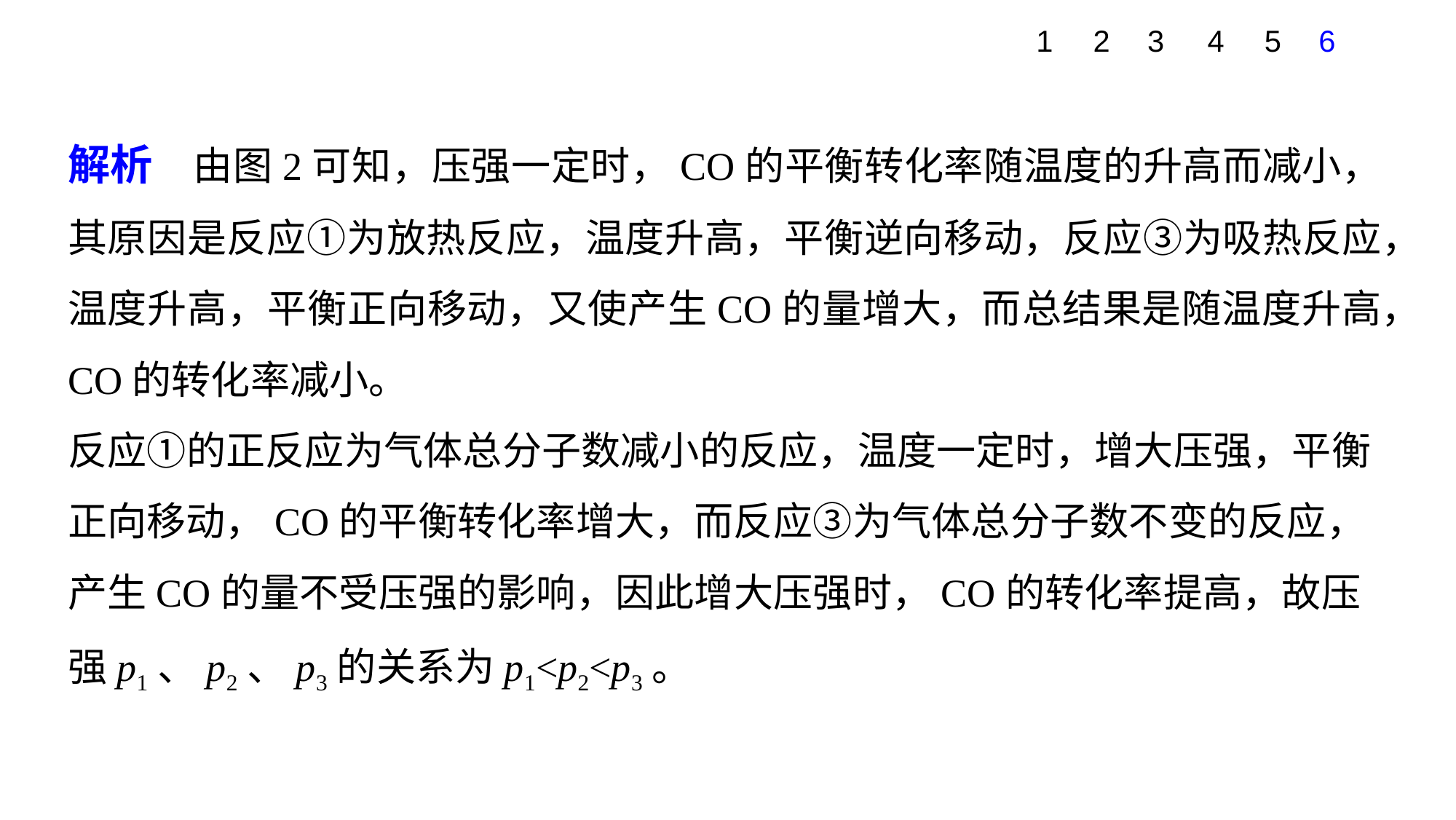

1
2
3
4
5
6
解析　由图2可知，压强一定时，CO的平衡转化率随温度的升高而减小，其原因是反应①为放热反应，温度升高，平衡逆向移动，反应③为吸热反应，温度升高，平衡正向移动，又使产生CO的量增大，而总结果是随温度升高，CO的转化率减小。
反应①的正反应为气体总分子数减小的反应，温度一定时，增大压强，平衡正向移动，CO的平衡转化率增大，而反应③为气体总分子数不变的反应，产生CO的量不受压强的影响，因此增大压强时，CO的转化率提高，故压强p1、p2、p3的关系为p1<p2<p3。